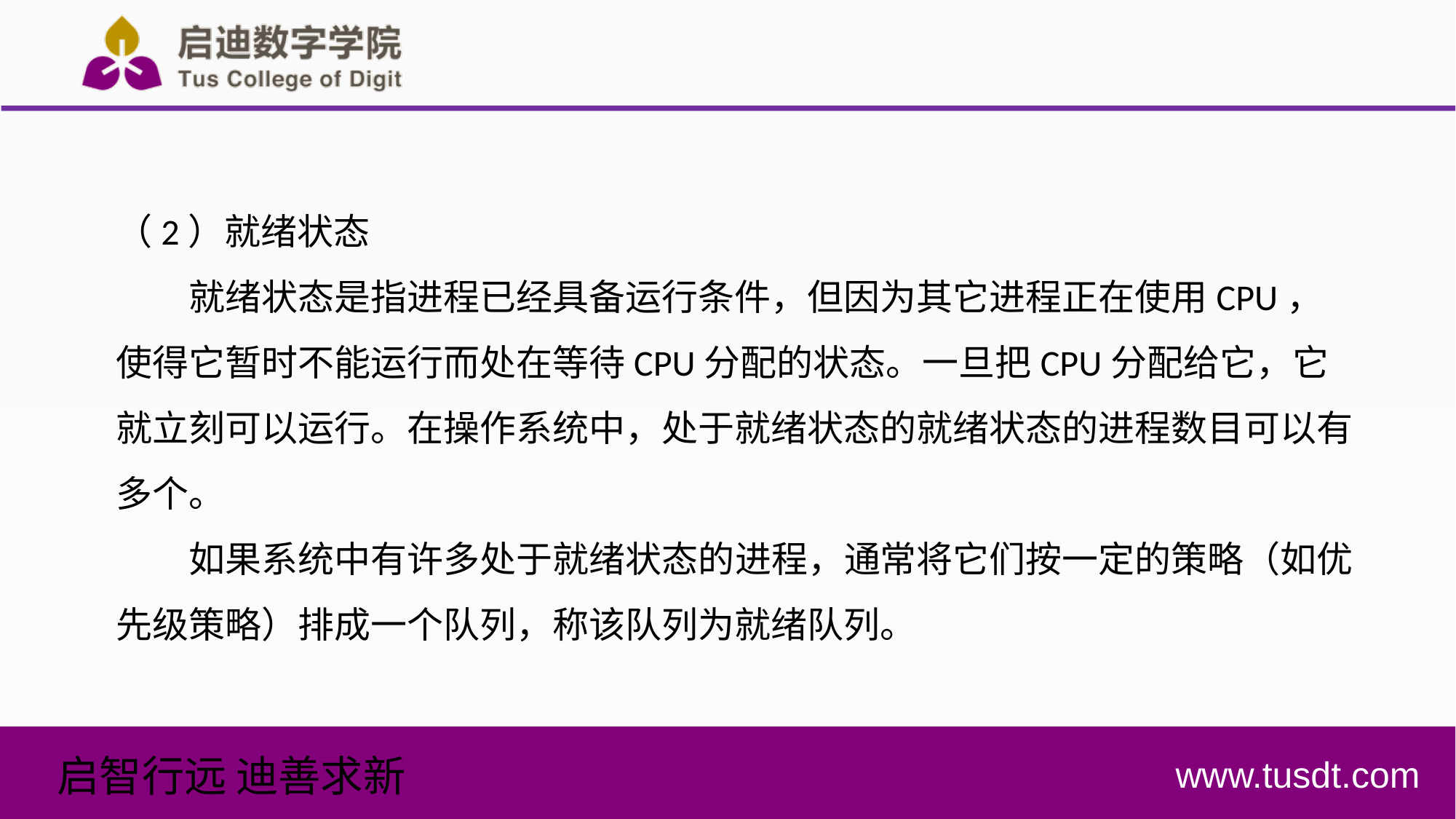

（2）就绪状态
就绪状态是指进程已经具备运行条件，但因为其它进程正在使用CPU，使得它暂时不能运行而处在等待CPU分配的状态。一旦把CPU分配给它，它就立刻可以运行。在操作系统中，处于就绪状态的就绪状态的进程数目可以有多个。
如果系统中有许多处于就绪状态的进程，通常将它们按一定的策略（如优先级策略）排成一个队列，称该队列为就绪队列。